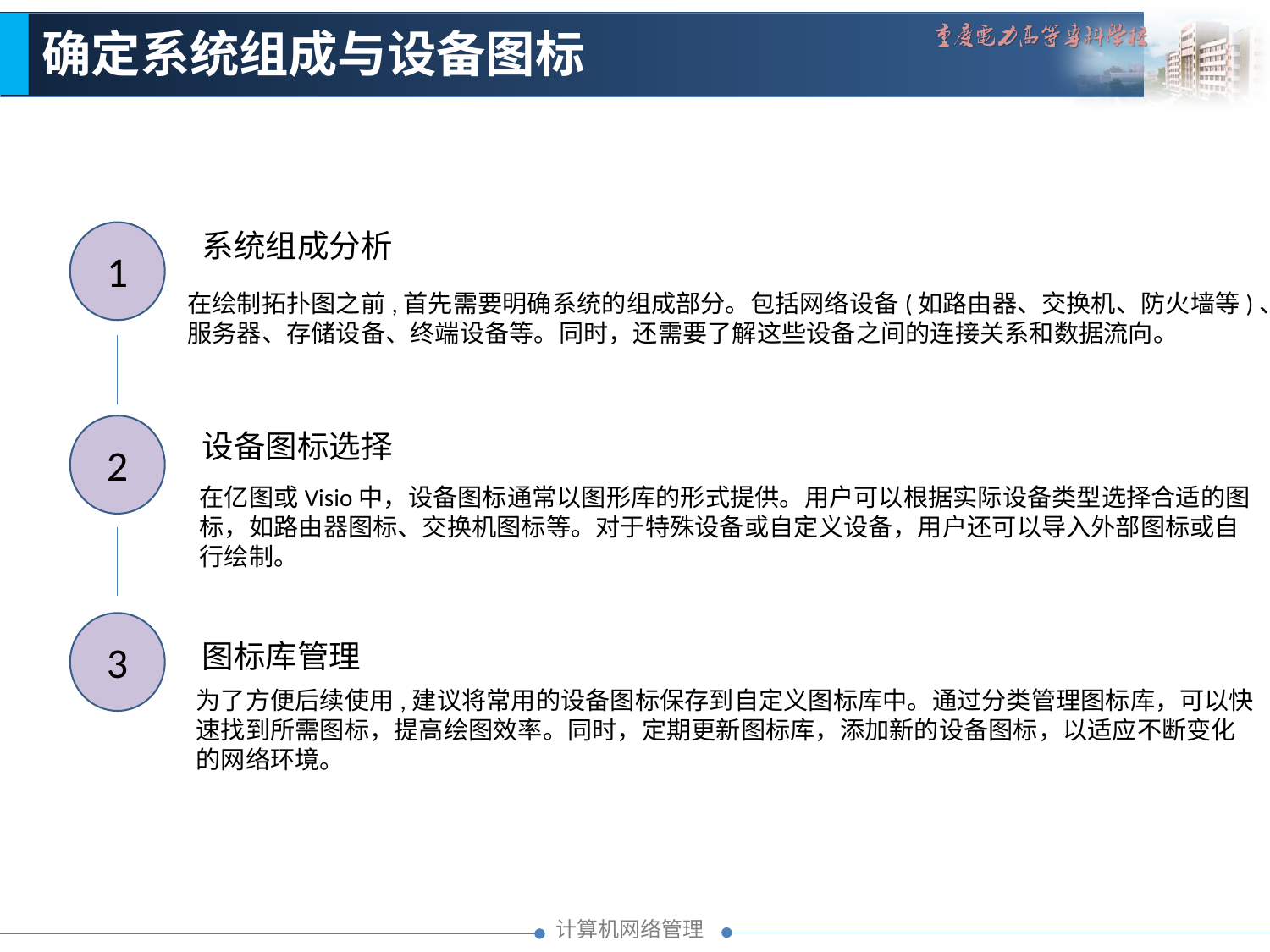

确定系统组成与设备图标
系统组成分析

1
在绘制拓扑图之前,首先需要明确系统的组成部分。包括网络设备(如路由器、交换机、防火墙等)、
服务器、存储设备、终端设备等。同时，还需要了解这些设备之间的连接关系和数据流向。

设备图标选择
2
在亿图或Visio中，设备图标通常以图形库的形式提供。用户可以根据实际设备类型选择合适的图
标，如路由器图标、交换机图标等。对于特殊设备或自定义设备，用户还可以导入外部图标或自
行绘制。

3
图标库管理
为了方便后续使用,建议将常用的设备图标保存到自定义图标库中。通过分类管理图标库，可以快
速找到所需图标，提高绘图效率。同时，定期更新图标库，添加新的设备图标，以适应不断变化
的网络环境。